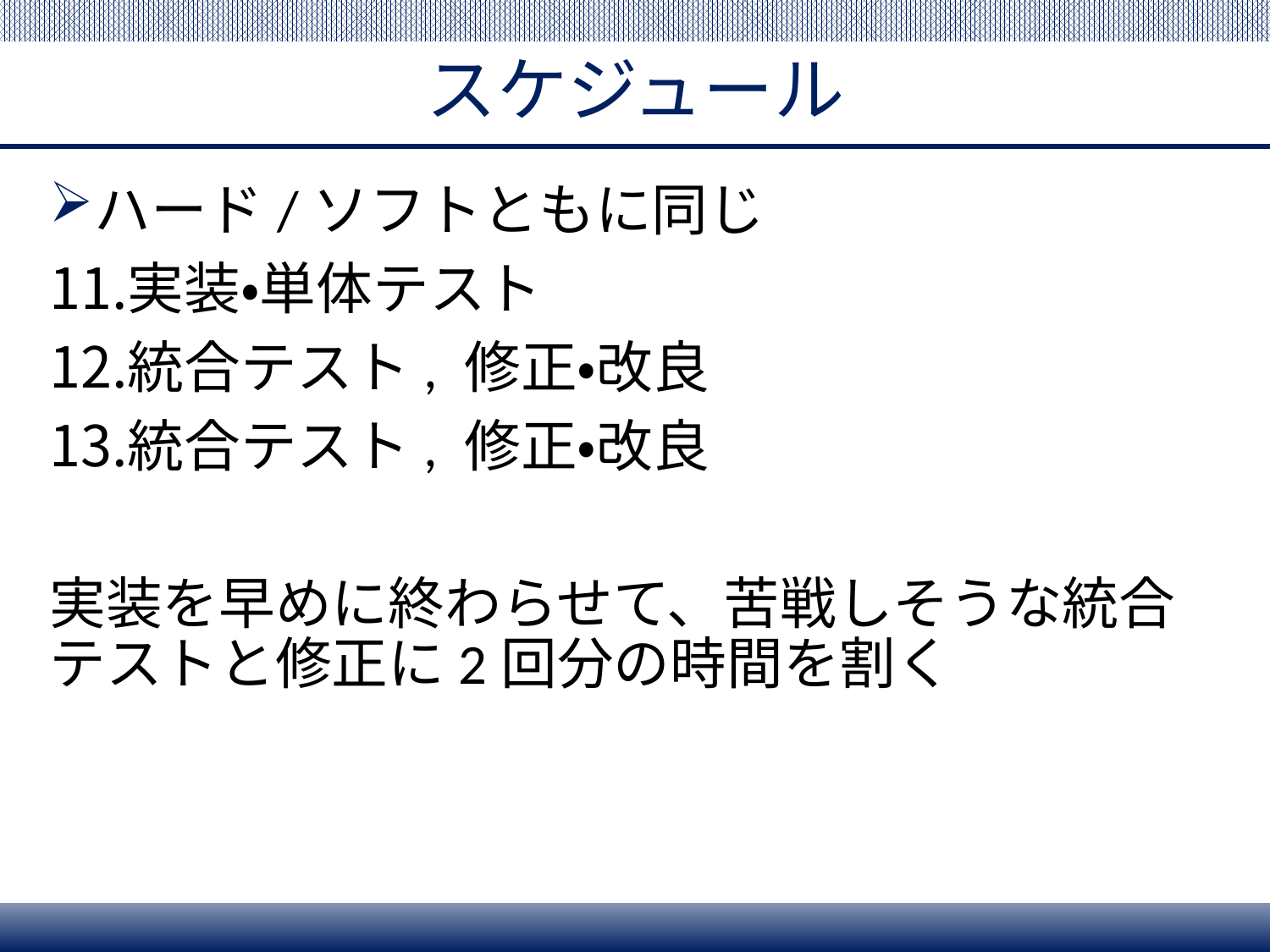

# スケジュール
ハード/ソフトともに同じ
実装・単体テスト
統合テスト, 修正・改良
統合テスト, 修正・改良

実装を早めに終わらせて、苦戦しそうな統合テストと修正に2回分の時間を割く